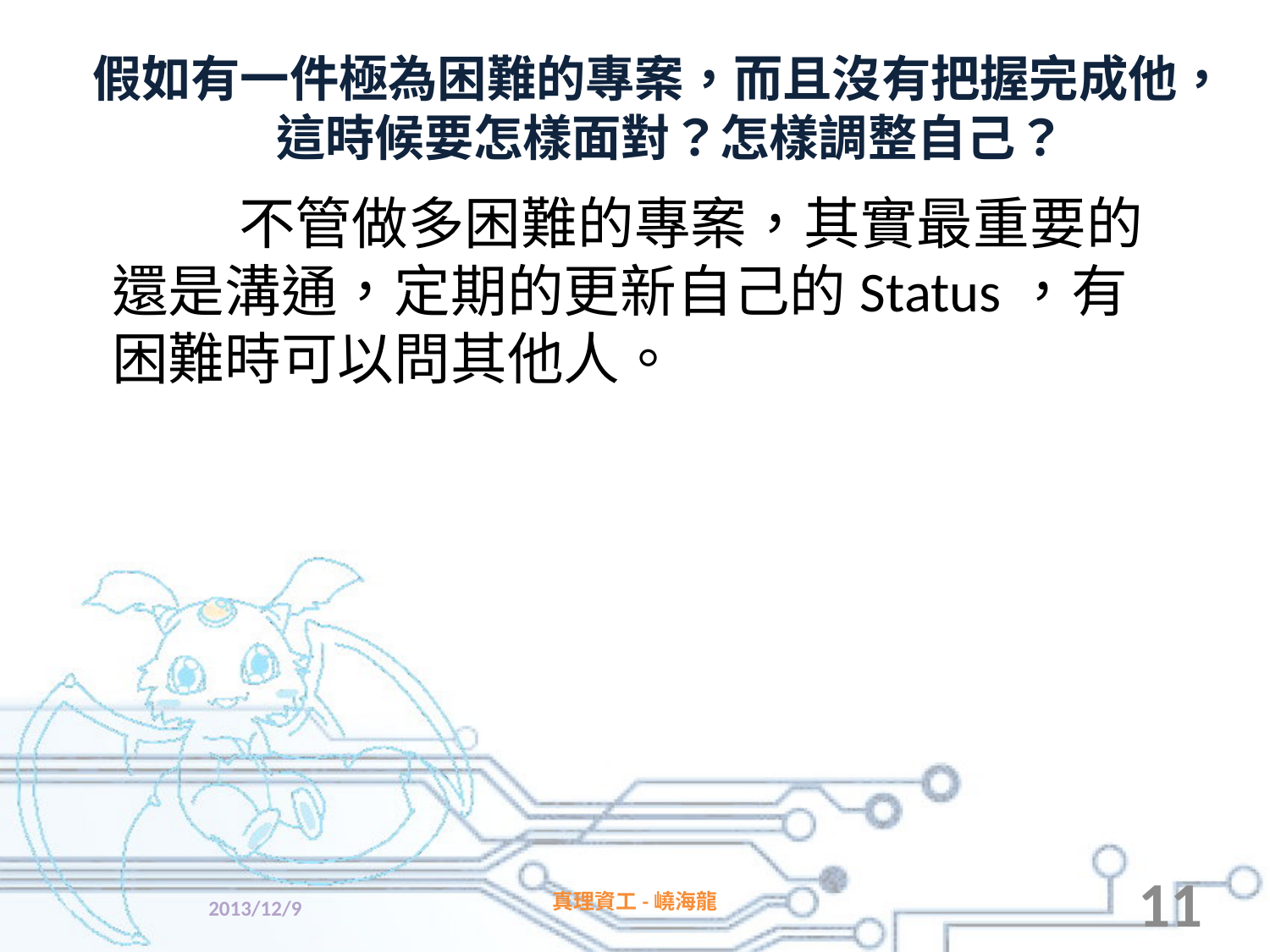

# 假如有一件極為困難的專案，而且沒有把握完成他，這時候要怎樣面對？怎樣調整自己？
	不管做多困難的專案，其實最重要的還是溝通，定期的更新自己的Status，有困難時可以問其他人。
真理資工-嶢海龍
11
2013/12/9